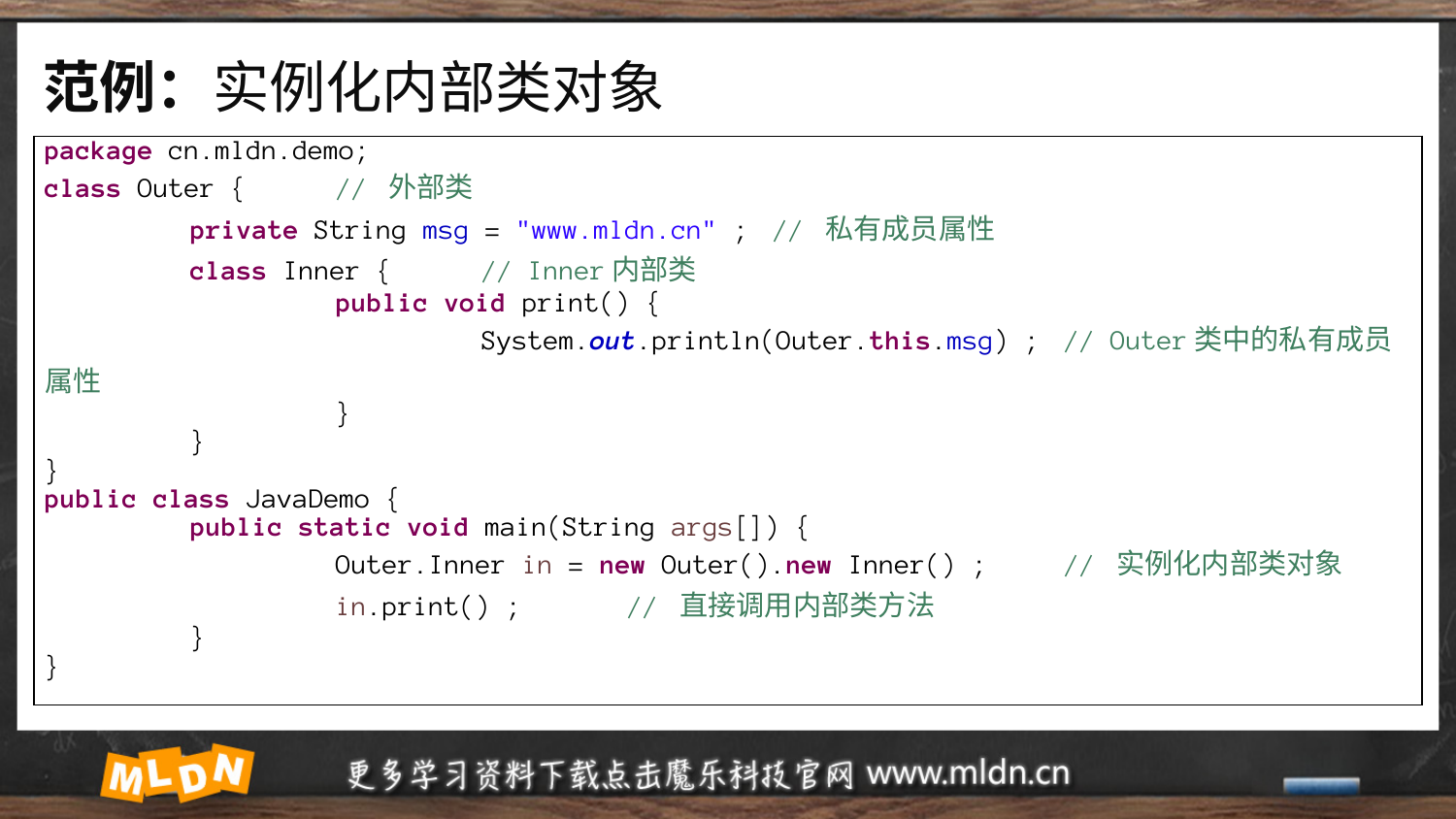

# 范例：实例化内部类对象
| package cn.mldn.demo; class Outer { // 外部类 private String msg = "www.mldn.cn" ; // 私有成员属性 class Inner { // Inner内部类 public void print() { System.out.println(Outer.this.msg) ; // Outer类中的私有成员属性 } } } public class JavaDemo { public static void main(String args[]) { Outer.Inner in = new Outer().new Inner() ; // 实例化内部类对象 in.print() ; // 直接调用内部类方法 } } |
| --- |